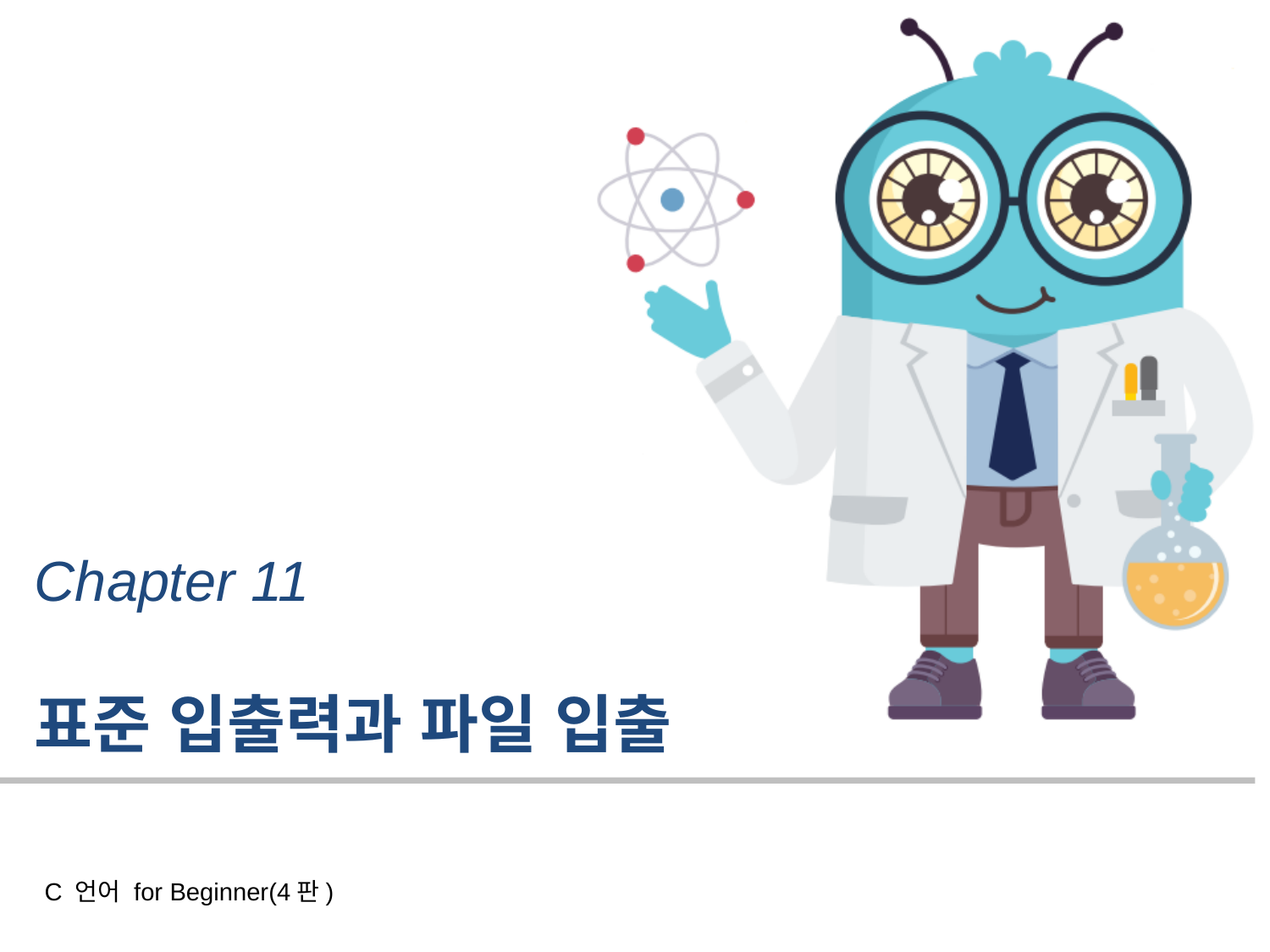

# Chapter 11 표준 입출력과 파일 입출